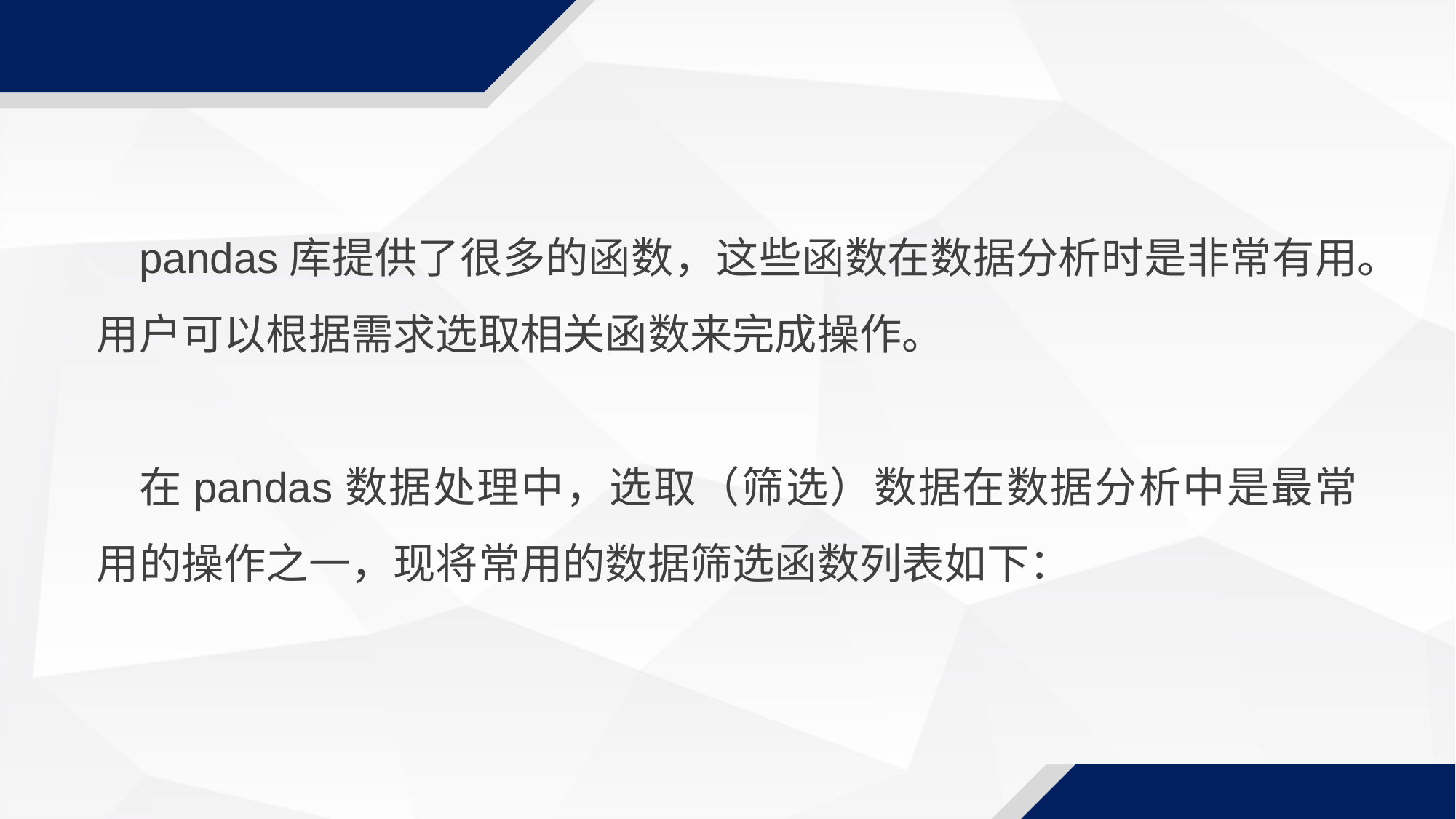

pandas库提供了很多的函数，这些函数在数据分析时是非常有用。用户可以根据需求选取相关函数来完成操作。

在pandas数据处理中，选取（筛选）数据在数据分析中是最常用的操作之一，现将常用的数据筛选函数列表如下：